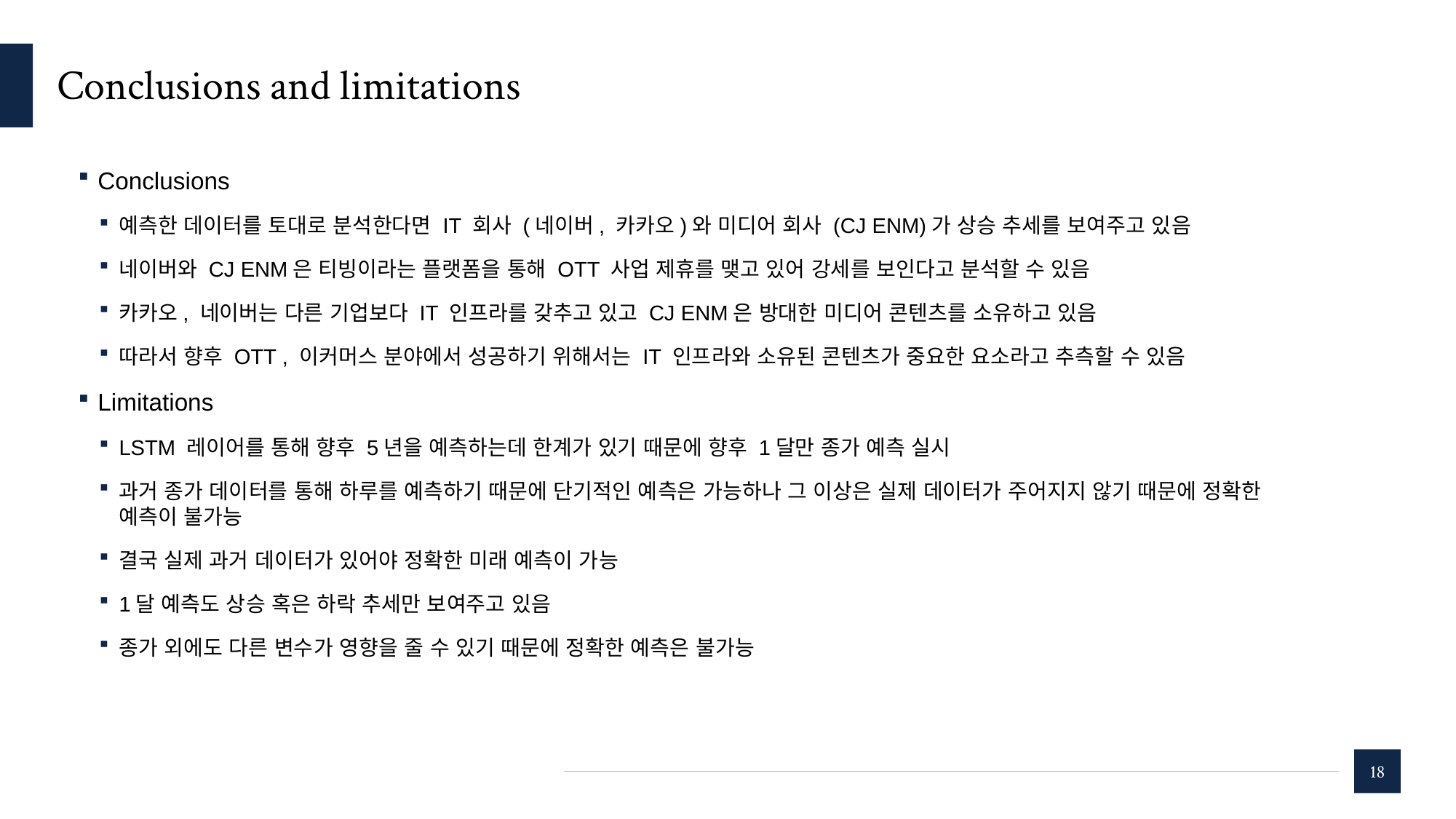

# Conclusions and limitations
Conclusions
예측한 데이터를 토대로 분석한다면 IT 회사 (네이버, 카카오)와 미디어 회사 (CJ ENM)가 상승 추세를 보여주고 있음
네이버와 CJ ENM은 티빙이라는 플랫폼을 통해 OTT 사업 제휴를 맺고 있어 강세를 보인다고 분석할 수 있음
카카오, 네이버는 다른 기업보다 IT 인프라를 갖추고 있고 CJ ENM은 방대한 미디어 콘텐츠를 소유하고 있음
따라서 향후 OTT , 이커머스 분야에서 성공하기 위해서는 IT 인프라와 소유된 콘텐츠가 중요한 요소라고 추측할 수 있음
Limitations
LSTM 레이어를 통해 향후 5년을 예측하는데 한계가 있기 때문에 향후 1달만 종가 예측 실시
과거 종가 데이터를 통해 하루를 예측하기 때문에 단기적인 예측은 가능하나 그 이상은 실제 데이터가 주어지지 않기 때문에 정확한 예측이 불가능
결국 실제 과거 데이터가 있어야 정확한 미래 예측이 가능
1달 예측도 상승 혹은 하락 추세만 보여주고 있음
종가 외에도 다른 변수가 영향을 줄 수 있기 때문에 정확한 예측은 불가능

18